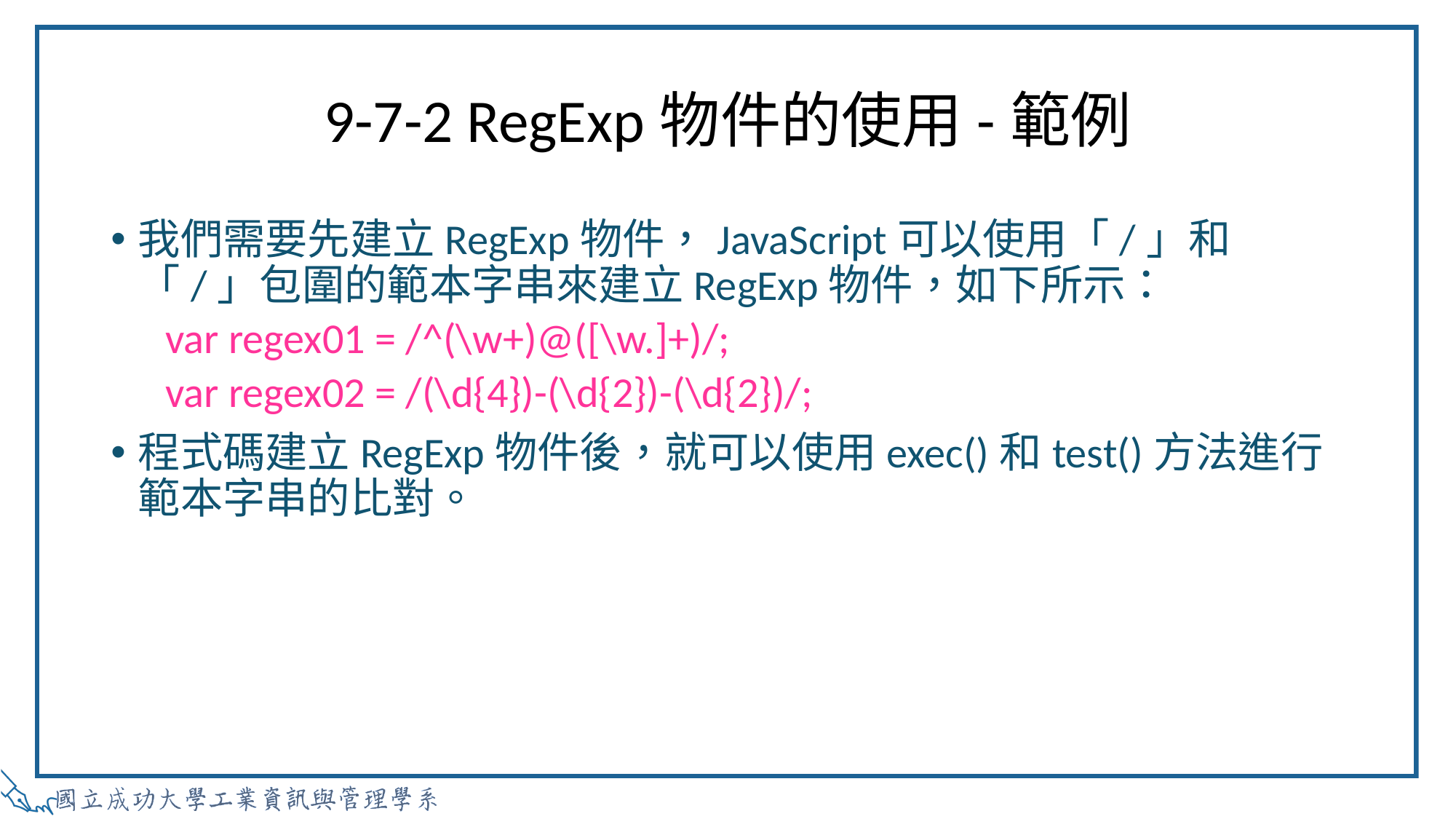

# 9-7-2 RegExp物件的使用-範例
我們需要先建立RegExp物件，JavaScript可以使用「/」和「/」包圍的範本字串來建立RegExp物件，如下所示：
var regex01 = /^(\w+)@([\w.]+)/;
var regex02 = /(\d{4})-(\d{2})-(\d{2})/;
程式碼建立RegExp物件後，就可以使用exec()和test()方法進行範本字串的比對。